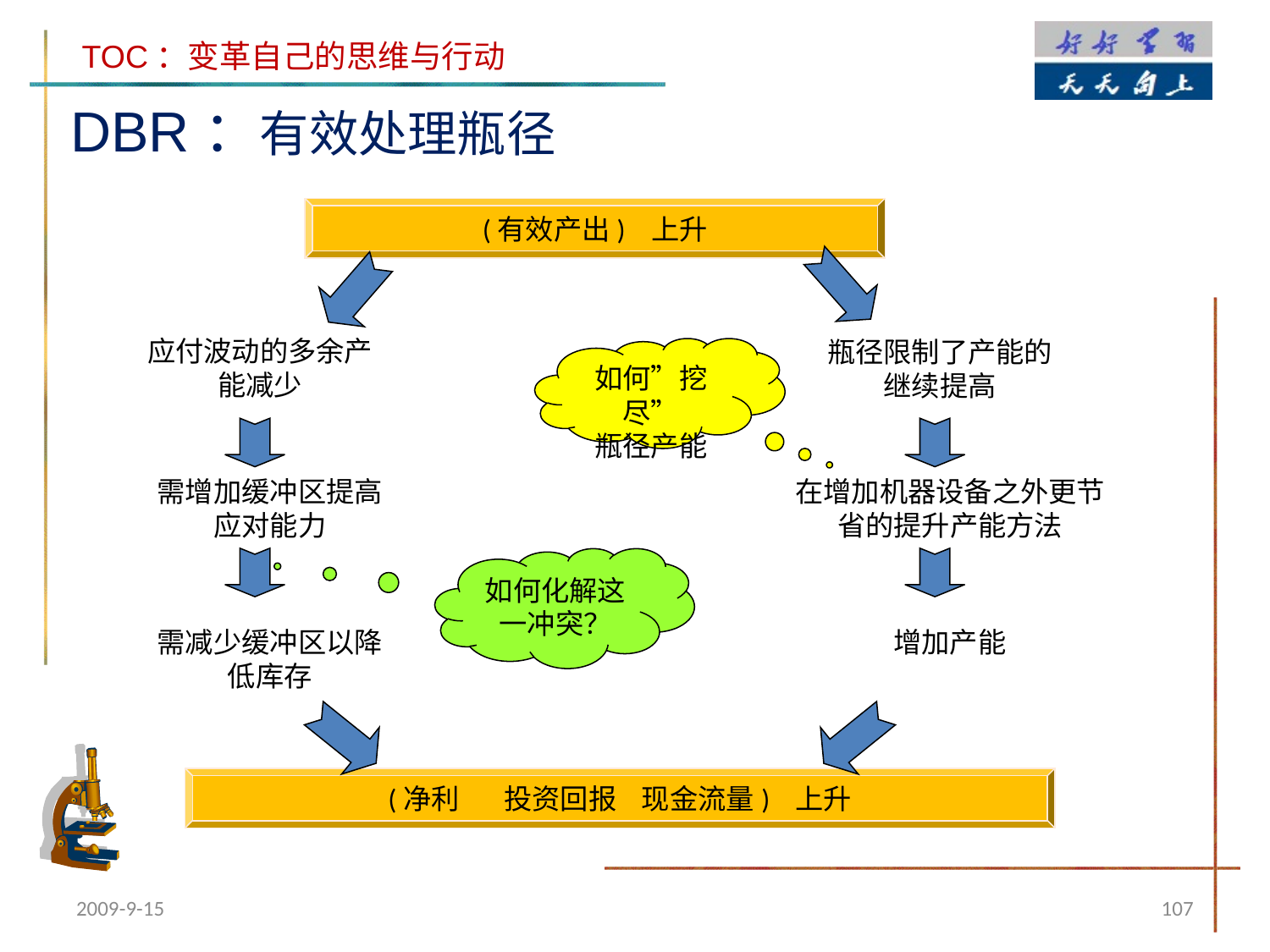

DBR：有效处理瓶径
(有效产出)   上升

应付波动的多余产能减少
瓶径限制了产能的继续提高
如何”挖尽”
瓶径产能

需增加缓冲区提高应对能力
在增加机器设备之外更节省的提升产能方法

如何化解这一冲突？
需减少缓冲区以降低库存
增加产能

(净利       投资回报    现金流量)   上升
2009-9-15
107